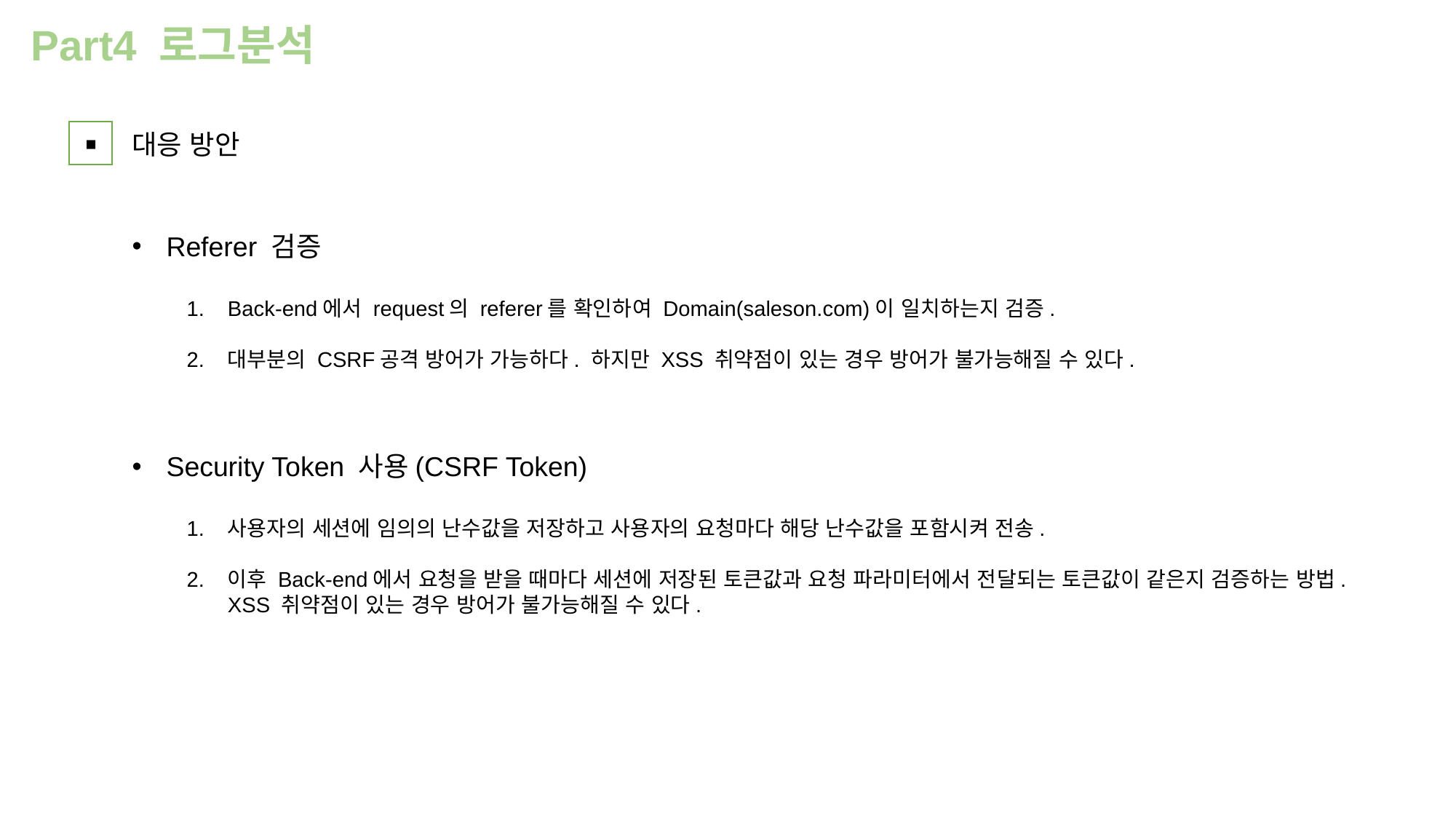

Part4 로그분석
■
대응 방안
Referer 검증

Back-end에서 request의 referer를 확인하여 Domain(saleson.com)이 일치하는지 검증.

대부분의 CSRF공격 방어가 가능하다. 하지만 XSS 취약점이 있는 경우 방어가 불가능해질 수 있다.

Security Token 사용(CSRF Token)

사용자의 세션에 임의의 난수값을 저장하고 사용자의 요청마다 해당 난수값을 포함시켜 전송.

이후 Back-end에서 요청을 받을 때마다 세션에 저장된 토큰값과 요청 파라미터에서 전달되는 토큰값이 같은지 검증하는 방법. XSS 취약점이 있는 경우 방어가 불가능해질 수 있다.